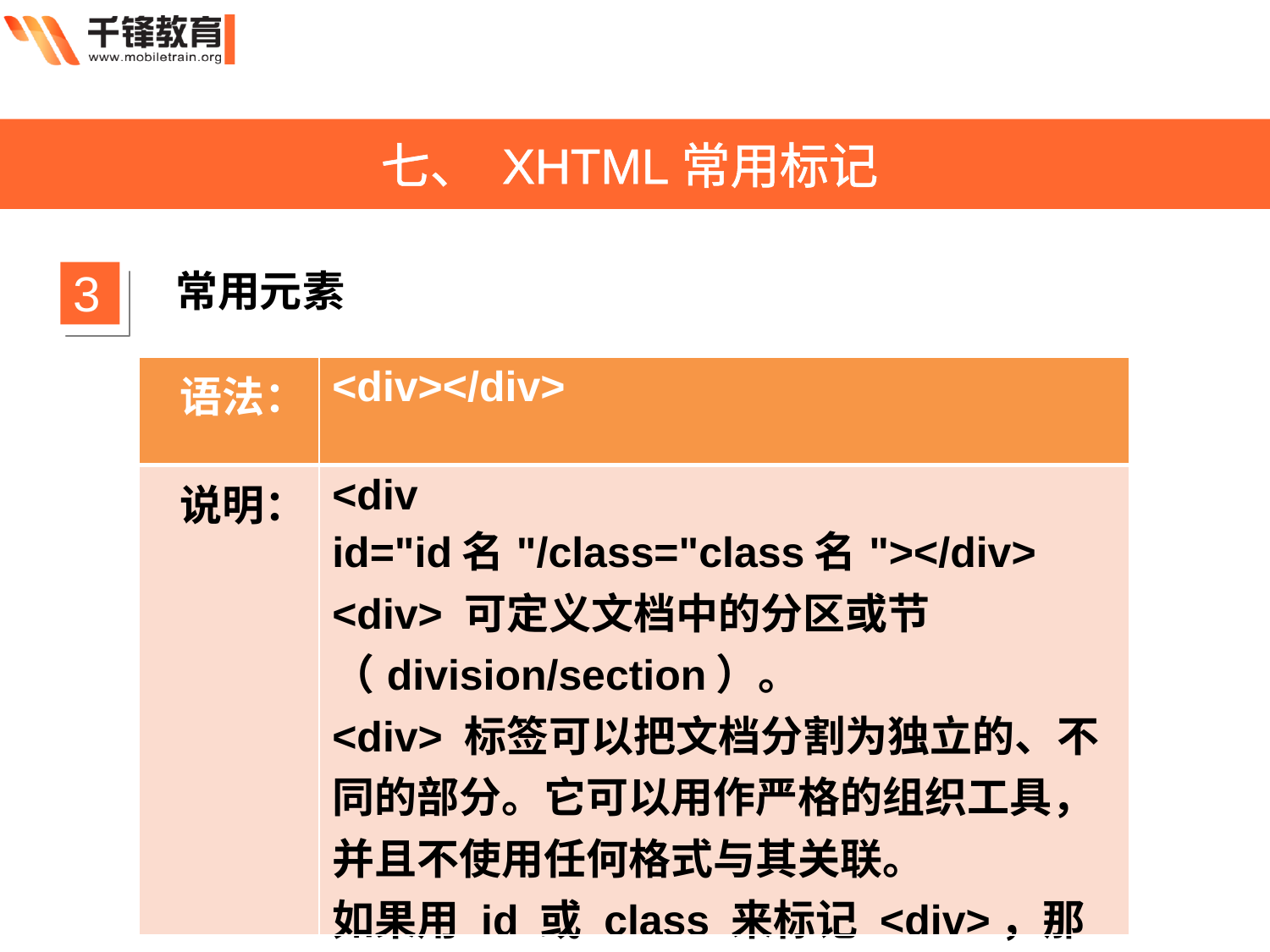

七、 XHTML常用标记
3
常用元素

| 语法： | <div></div> |
| --- | --- |
| 说明： | <div id="id名"/class="class名"></div> <div> 可定义文档中的分区或节（division/section）。 <div> 标签可以把文档分割为独立的、不同的部分。它可以用作严格的组织工具，并且不使用任何格式与其关联。 如果用 id 或 class 来标记 <div>，那么该标签的作用会变得更加有效。 |